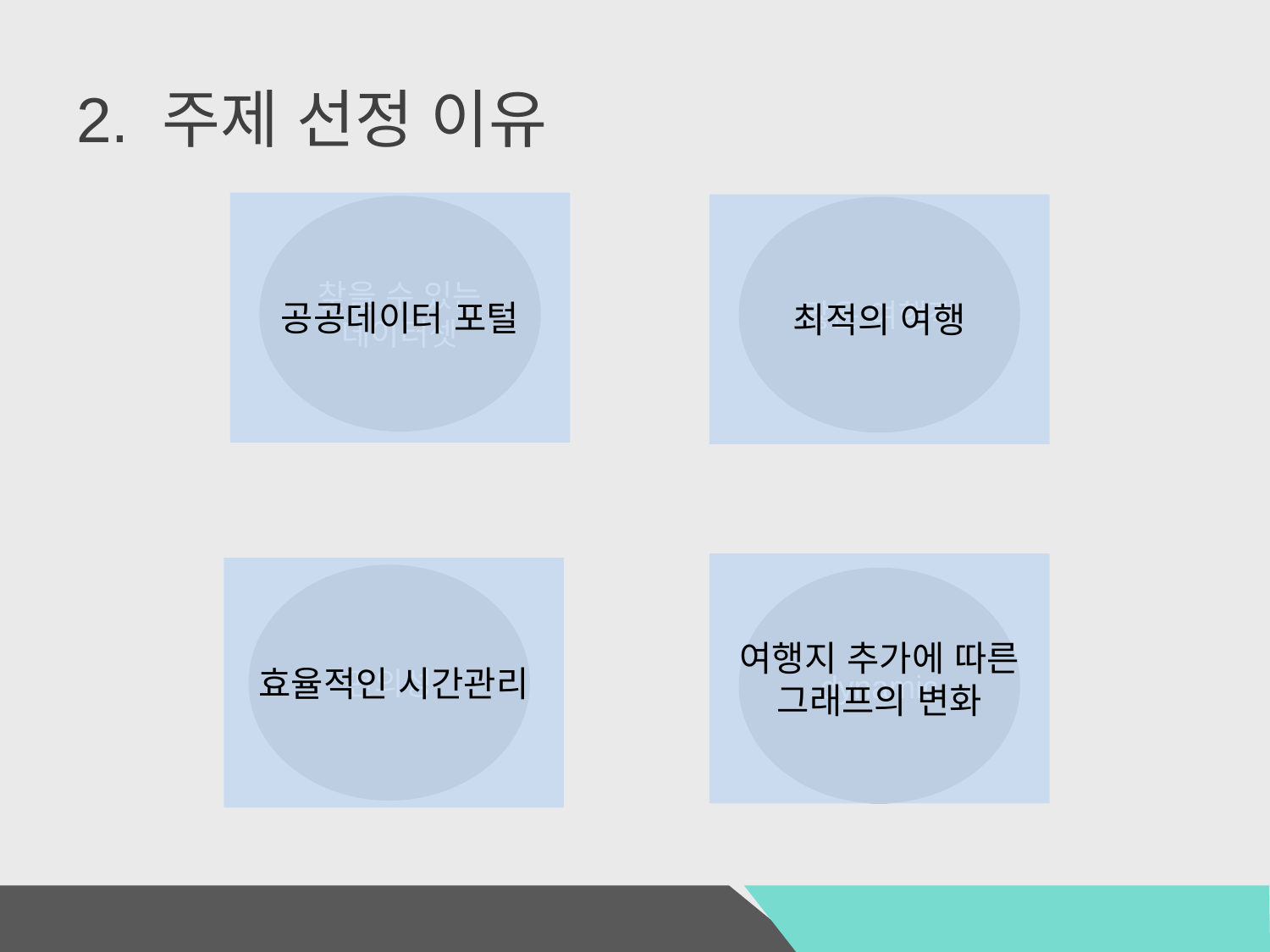

# 2. 주제 선정 이유
공공데이터 포털
최적의 여행
찾을 수 있는 데이터셋
많은 여행객
여행지 추가에 따른 그래프의 변화
효율적인 시간관리
편의성
dynamic